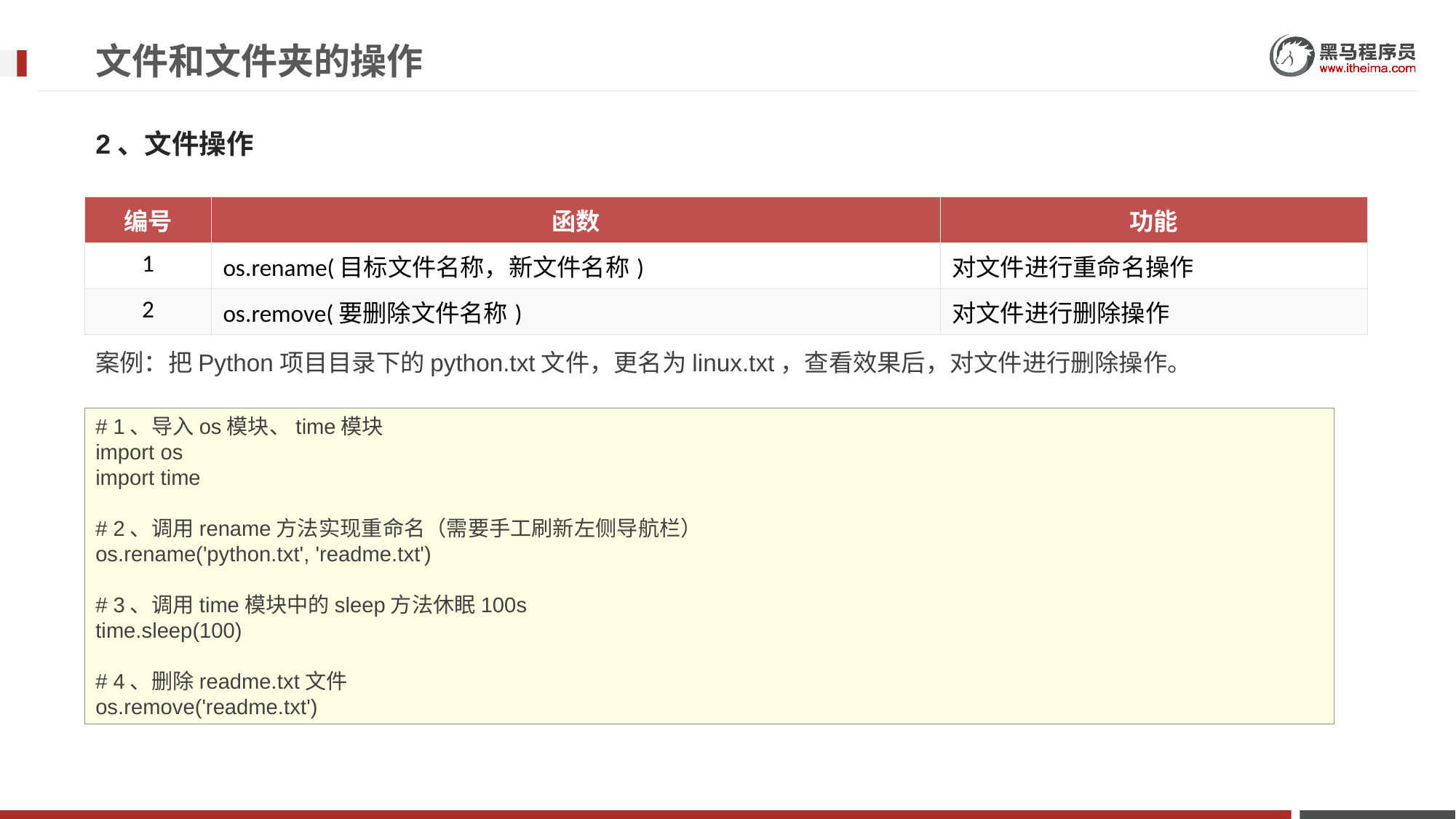

# 文件和文件夹的操作
2、文件操作
| 编号 | 函数 | 功能 |
| --- | --- | --- |
| 1 | os.rename(目标文件名称，新文件名称) | 对文件进行重命名操作 |
| 2 | os.remove(要删除文件名称) | 对文件进行删除操作 |

案例：把Python项目目录下的python.txt文件，更名为linux.txt，查看效果后，对文件进行删除操作。

# 1、导入os模块、time模块
import os
import time

# 2、调用rename方法实现重命名（需要手工刷新左侧导航栏）
os.rename('python.txt', 'readme.txt')

# 3、调用time模块中的sleep方法休眠100s
time.sleep(100)

# 4、删除readme.txt文件
os.remove('readme.txt')